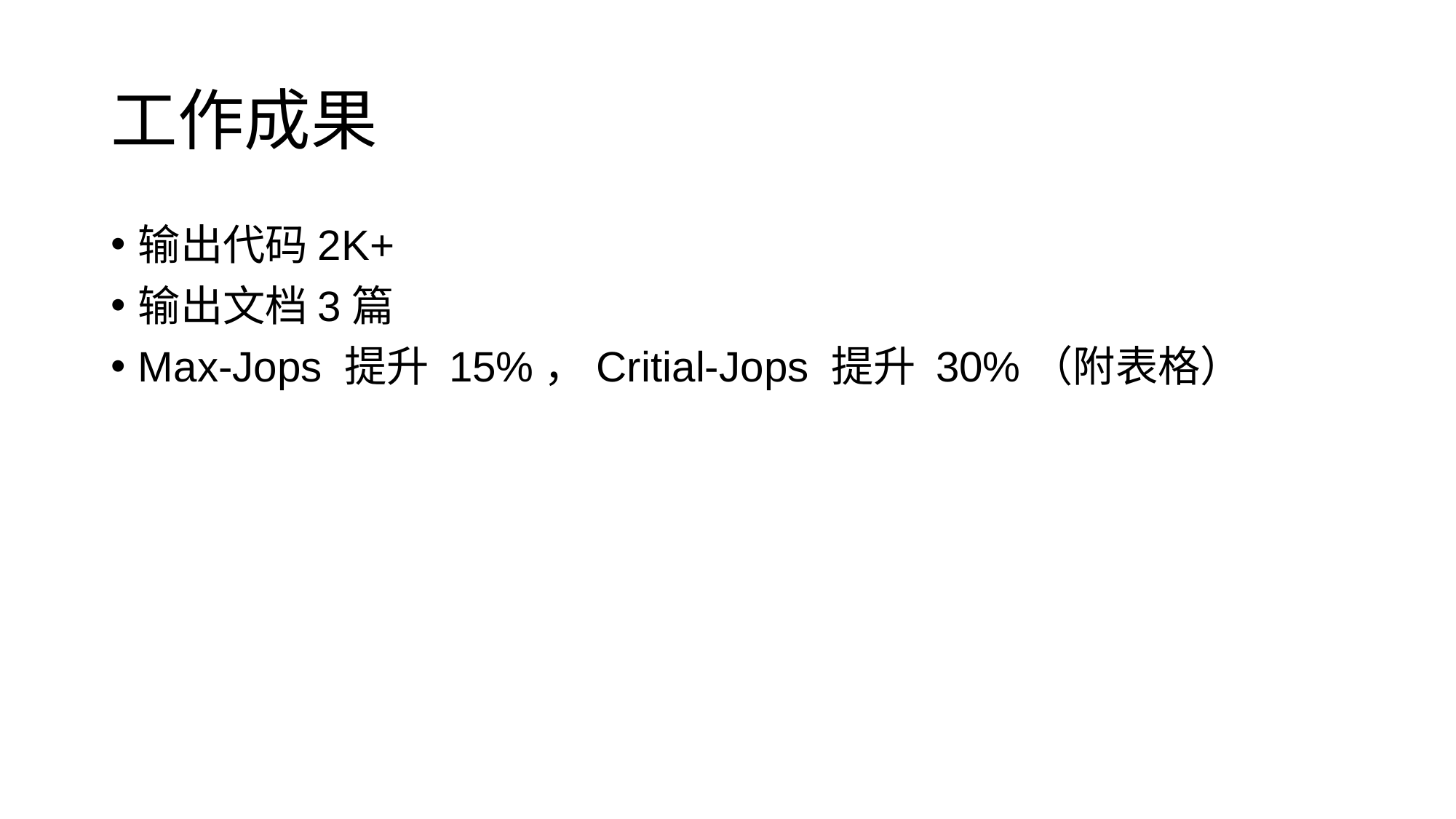

# 工作成果
输出代码2K+
输出文档3篇
Max-Jops 提升 15%，Critial-Jops 提升 30%（附表格）